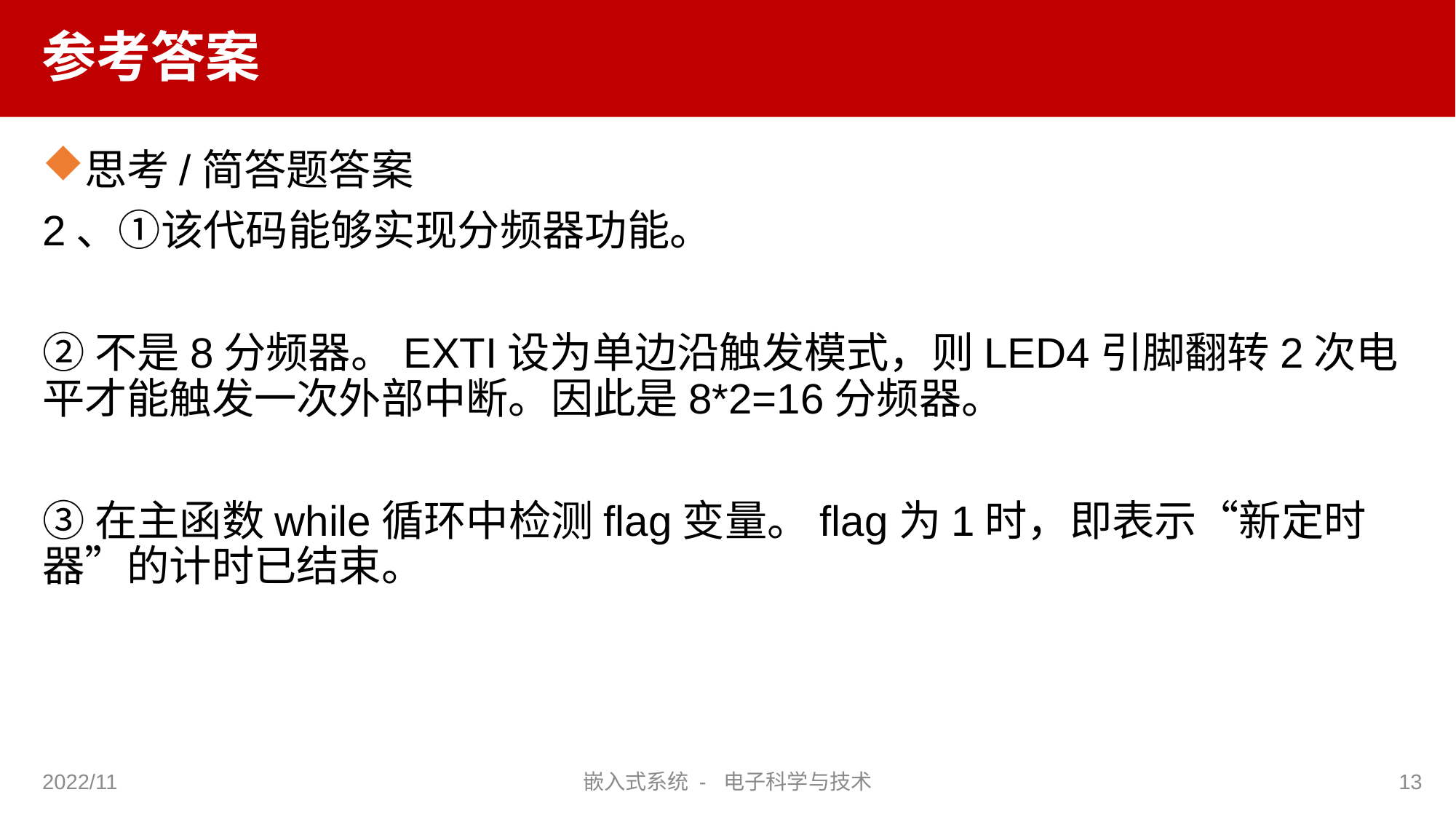

# 参考答案
思考/简答题答案
2、①该代码能够实现分频器功能。

②不是8分频器。EXTI设为单边沿触发模式，则LED4引脚翻转2次电平才能触发一次外部中断。因此是8*2=16分频器。

③在主函数while循环中检测flag变量。flag为1时，即表示“新定时器”的计时已结束。

2022/11
嵌入式系统 -  电子科学与技术
13